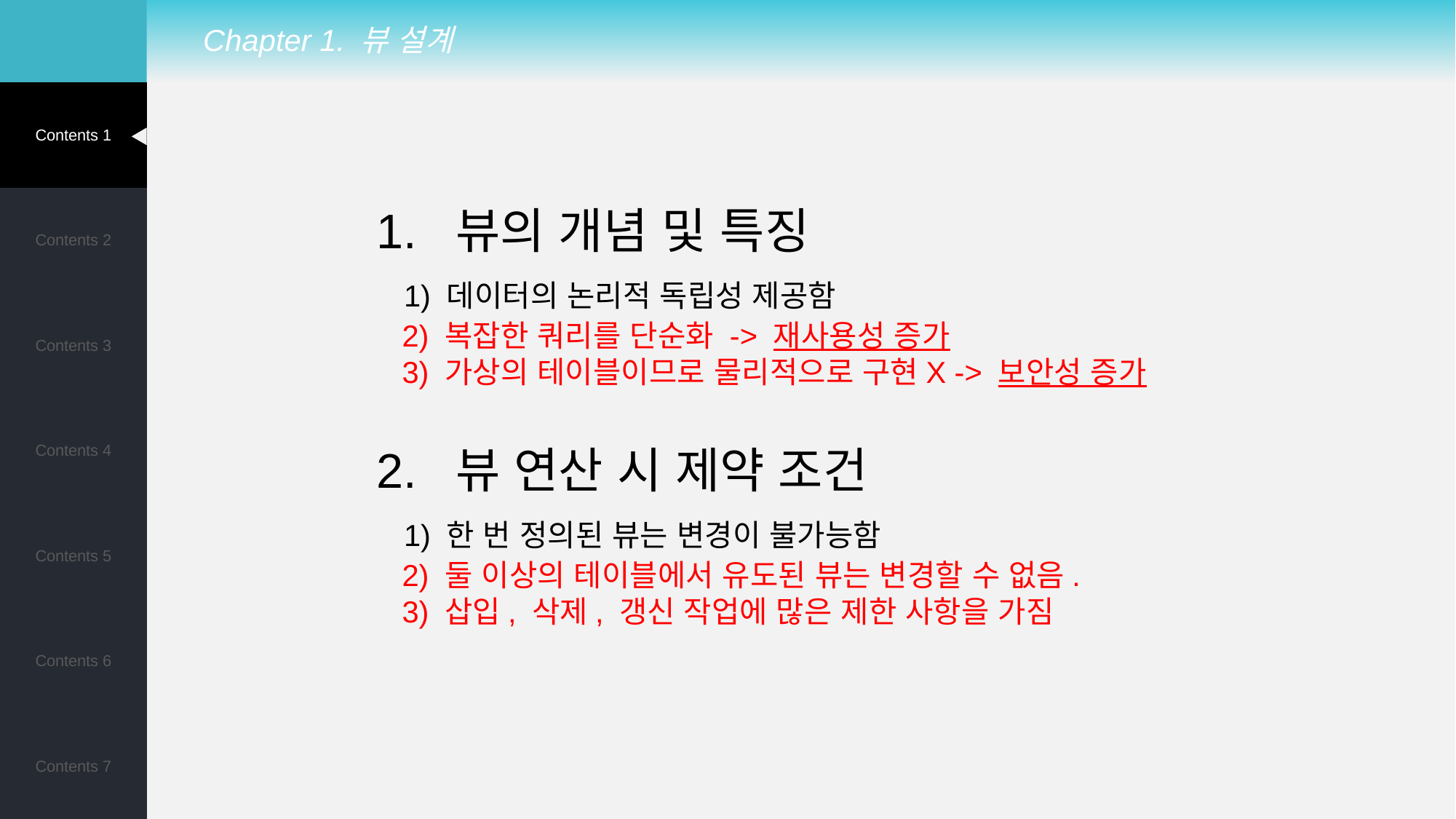

Chapter 1. 뷰 설계
| Contents 1 |
| --- |
| Contents 2 |
| Contents 3 |
| Contents 4 |
| Contents 5 |
| Contents 6 |
| Contents 7 |

1.  뷰의 개념 및 특징
  1) 데이터의 논리적 독립성 제공함
   2) 복잡한 쿼리를 단순화 -> 재사용성 증가
   3) 가상의 테이블이므로 물리적으로 구현X -> 보안성 증가
2.  뷰 연산 시 제약 조건
  1) 한 번 정의된 뷰는 변경이 불가능함
   2) 둘 이상의 테이블에서 유도된 뷰는 변경할 수 없음.
   3) 삽입, 삭제, 갱신 작업에 많은 제한 사항을 가짐